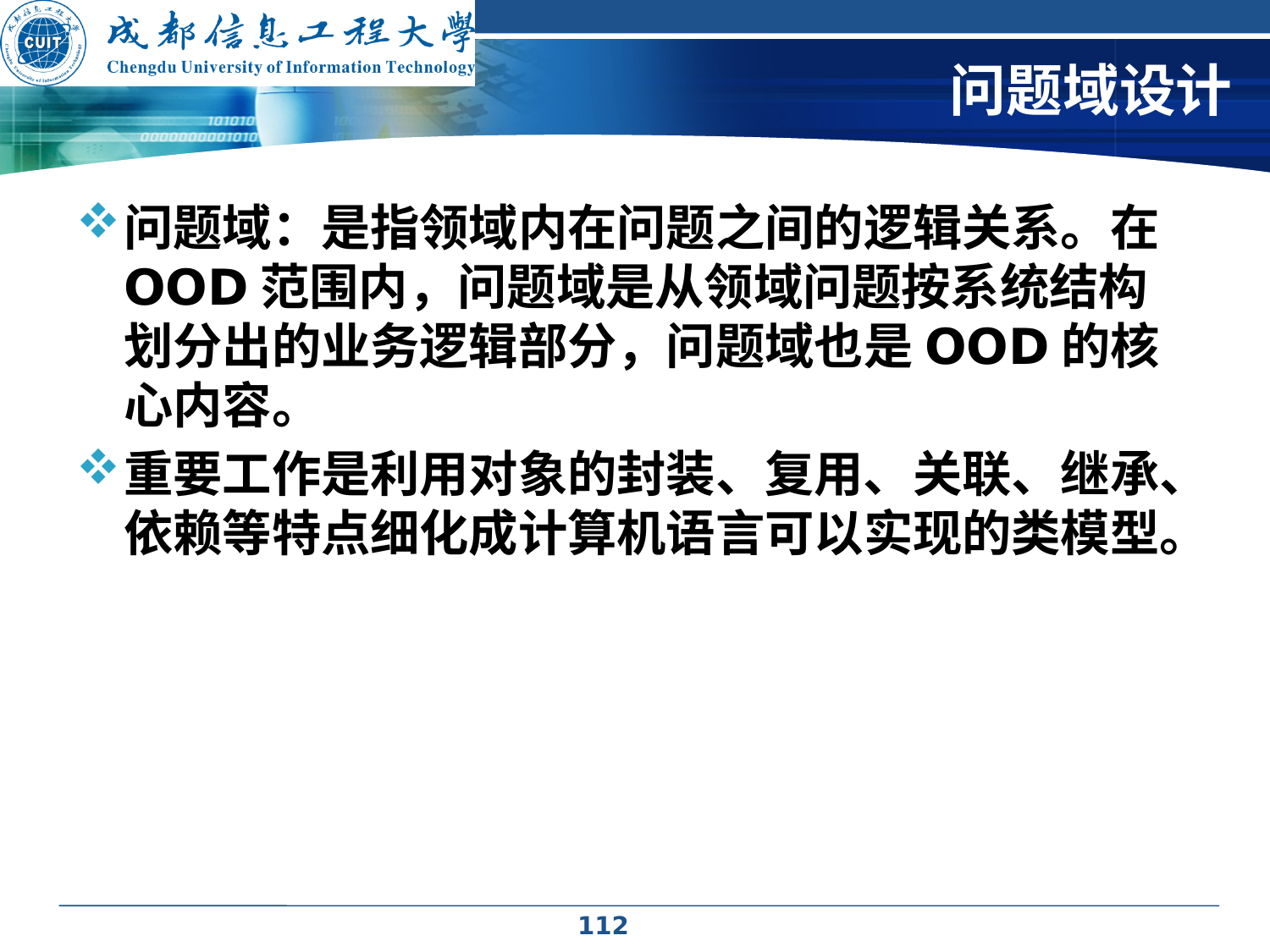

# 问题域设计
问题域：是指领域内在问题之间的逻辑关系。在OOD范围内，问题域是从领域问题按系统结构划分出的业务逻辑部分，问题域也是OOD的核心内容。
重要工作是利用对象的封装、复用、关联、继承、依赖等特点细化成计算机语言可以实现的类模型。

112